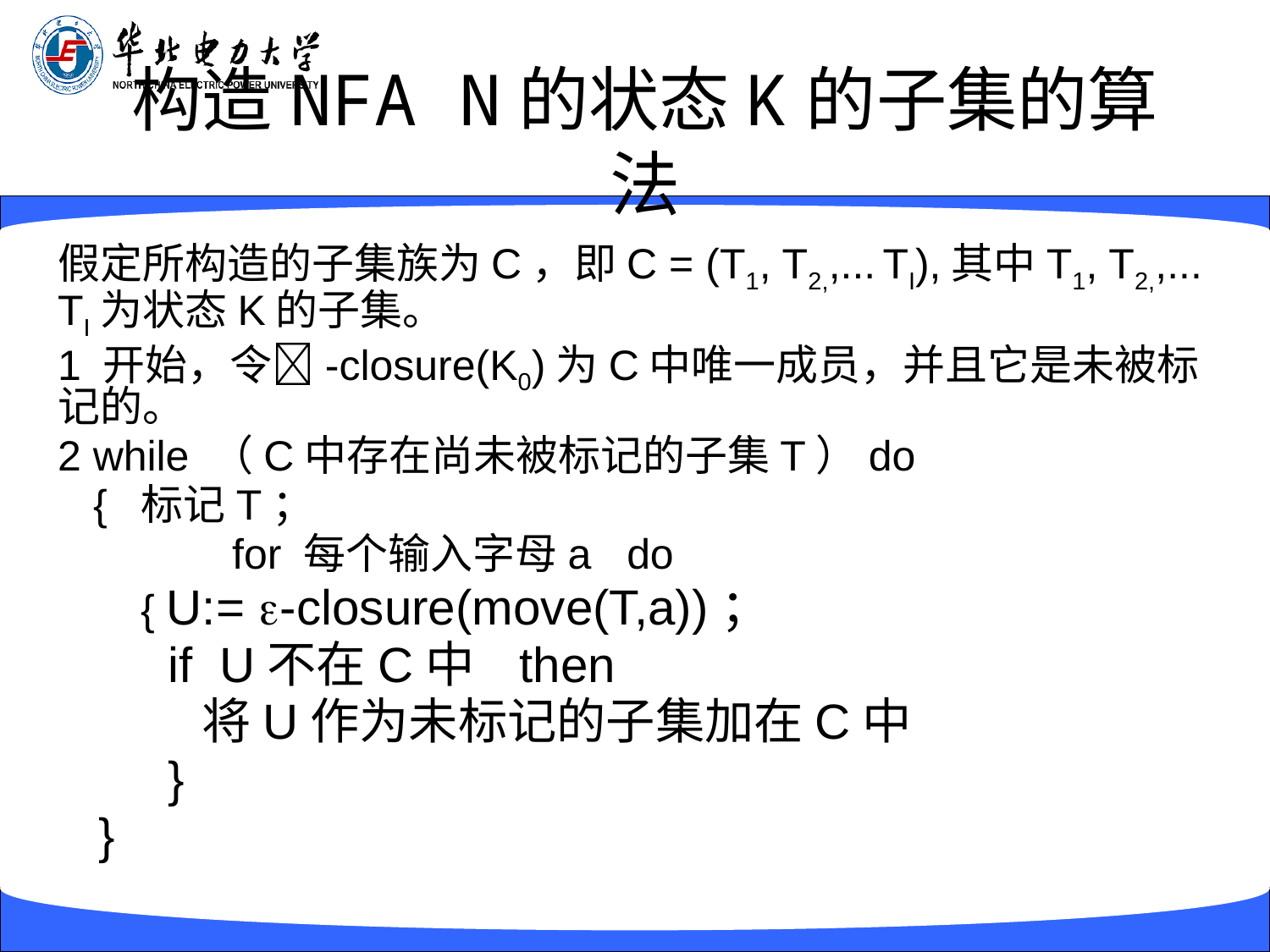

# 构造NFA N的状态K的子集的算法
假定所构造的子集族为C，即C = (T1, T2,,... TI),其中T1, T2,,... TI为状态K的子集。
1 开始，令ε-closure(K0)为C中唯一成员，并且它是未被标记的。
2 while （C中存在尚未被标记的子集T）do
   {  标记T；
  	    for 每个输入字母a   do
       { U:= ε-closure(move(T,a))；
        if  U不在C中   then
            将U作为未标记的子集加在C中
        }
   }